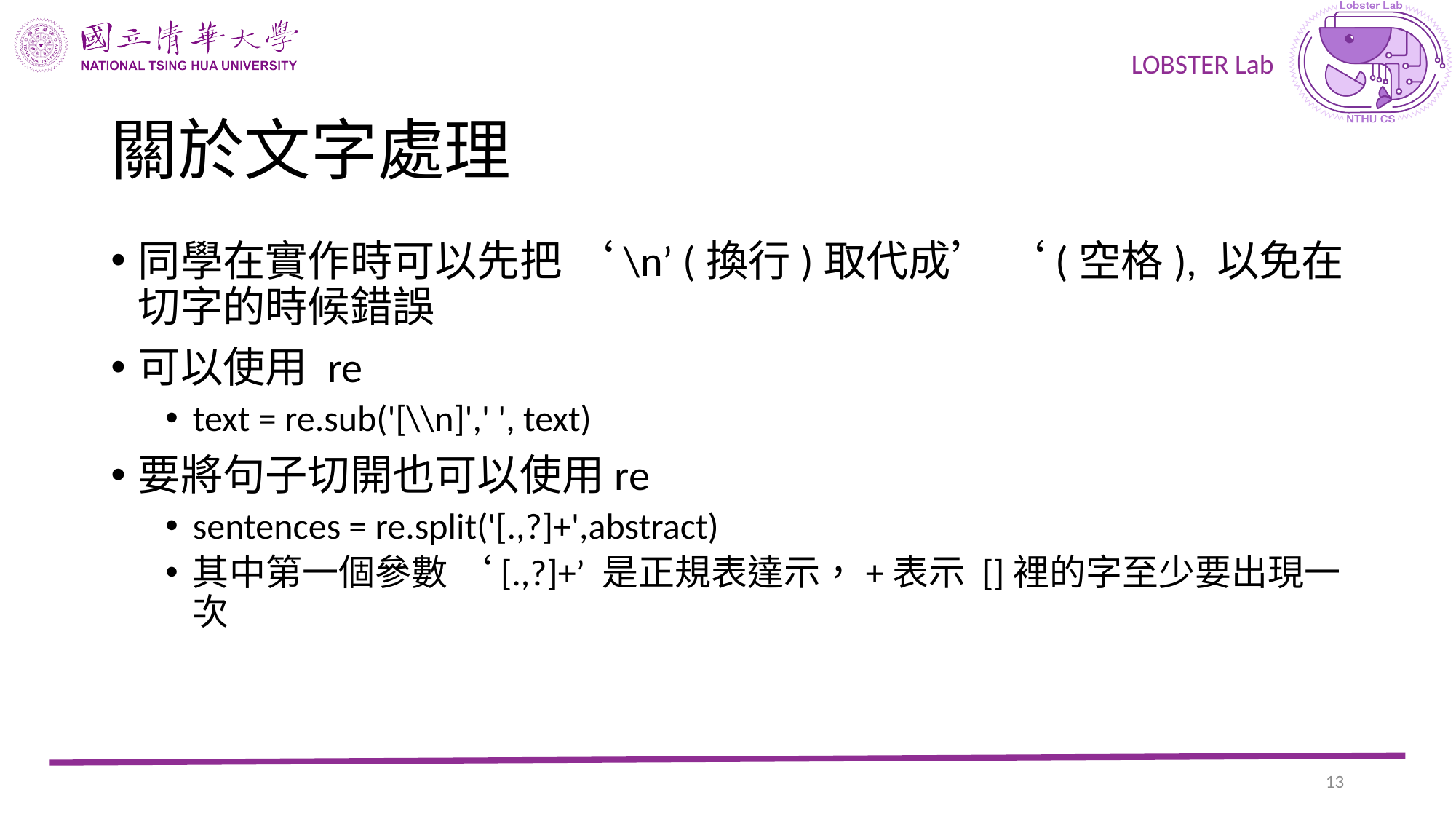

# 關於文字處理
同學在實作時可以先把 ‘\n’ (換行)取代成’ ‘(空格), 以免在切字的時候錯誤
可以使用 re
text = re.sub('[\\n]',' ', text)
要將句子切開也可以使用re
sentences = re.split('[.,?]+',abstract)
其中第一個參數 ‘[.,?]+’ 是正規表達示，+表示 []裡的字至少要出現一次
13